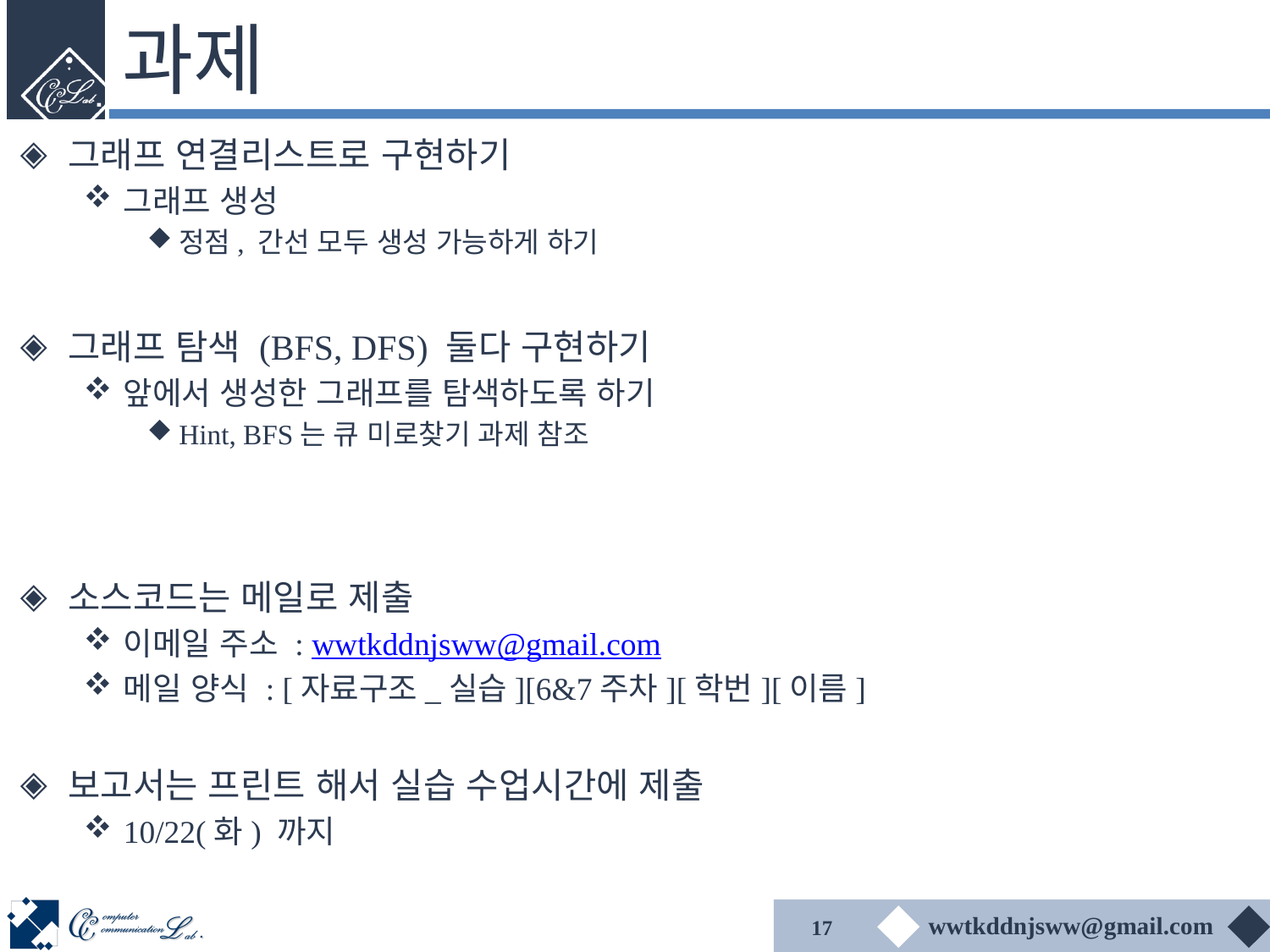

# 과제
그래프 연결리스트로 구현하기
그래프 생성
정점, 간선 모두 생성 가능하게 하기

그래프 탐색 (BFS, DFS) 둘다 구현하기
앞에서 생성한 그래프를 탐색하도록 하기
Hint, BFS는 큐 미로찾기 과제 참조

소스코드는 메일로 제출
이메일 주소 : wwtkddnjsww@gmail.com
메일 양식 : [자료구조_실습][6&7주차][학번][이름]

보고서는 프린트 해서 실습 수업시간에 제출
10/22(화) 까지